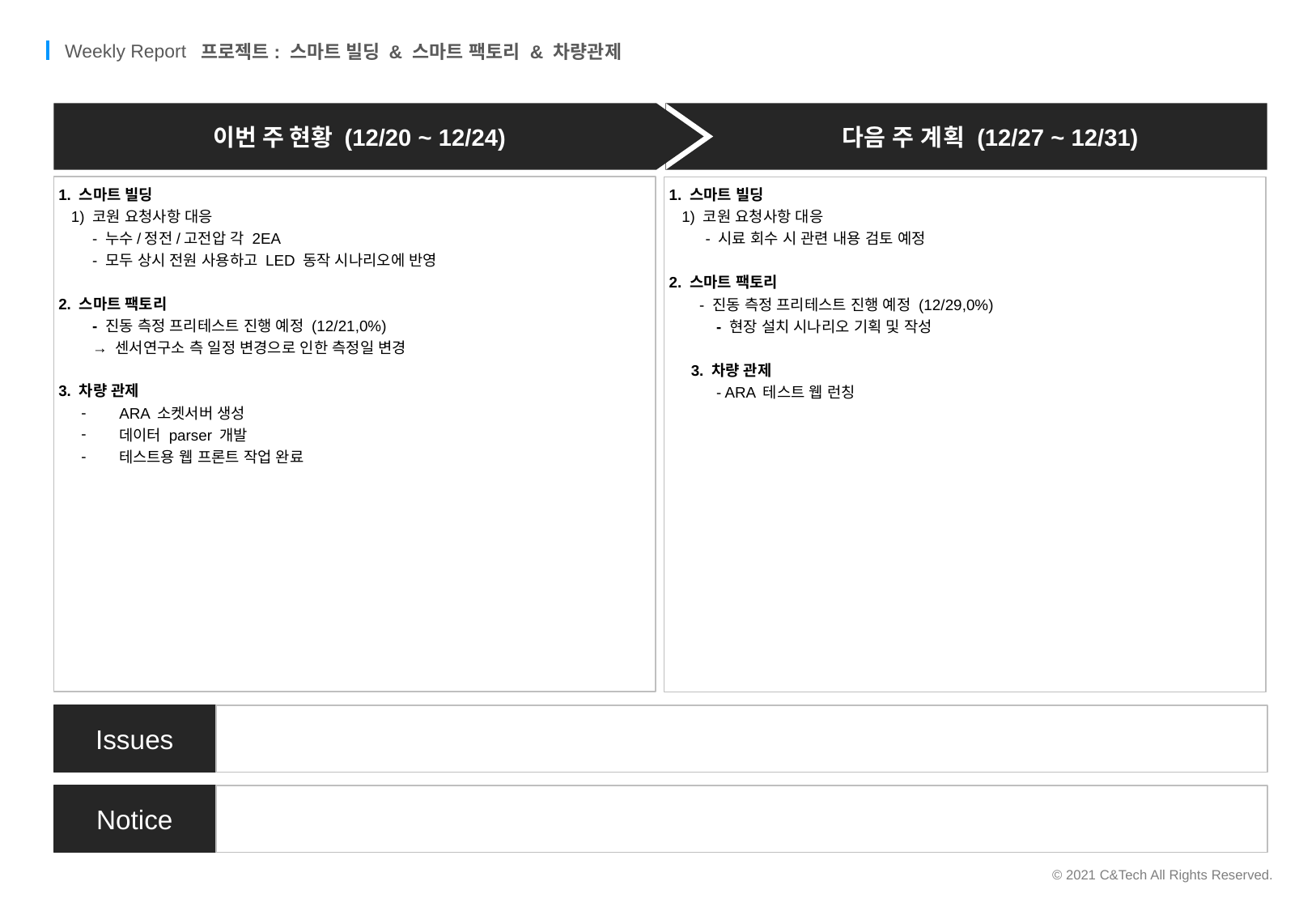

프로젝트: 스마트 빌딩 & 스마트 팩토리 & 차량관제

이번 주 현황 (12/20 ~ 12/24)
다음 주 계획 (12/27 ~ 12/31)
1. 스마트 빌딩
   1) 코원 요청사항 대응
        - 누수/정전/고전압 각 2EA
        - 모두 상시 전원 사용하고 LED 동작 시나리오에 반영

2. 스마트 팩토리
        - 진동 측정 프리테스트 진행 예정 (12/21,0%)
        → 센서연구소 측 일정 변경으로 인한 측정일 변경

3. 차량 관제
ARA 소켓서버 생성
데이터 parser 개발
테스트용 웹 프론트 작업 완료
1. 스마트 빌딩
   1) 코원 요청사항 대응
- 시료 회수 시 관련 내용 검토 예정

2. 스마트 팩토리
  - 진동 측정 프리테스트 진행 예정 (12/29,0%)
      - 현장 설치 시나리오 기획 및 작성

3. 차량 관제
      - ARA 테스트 웹 런칭

Issues

Notice